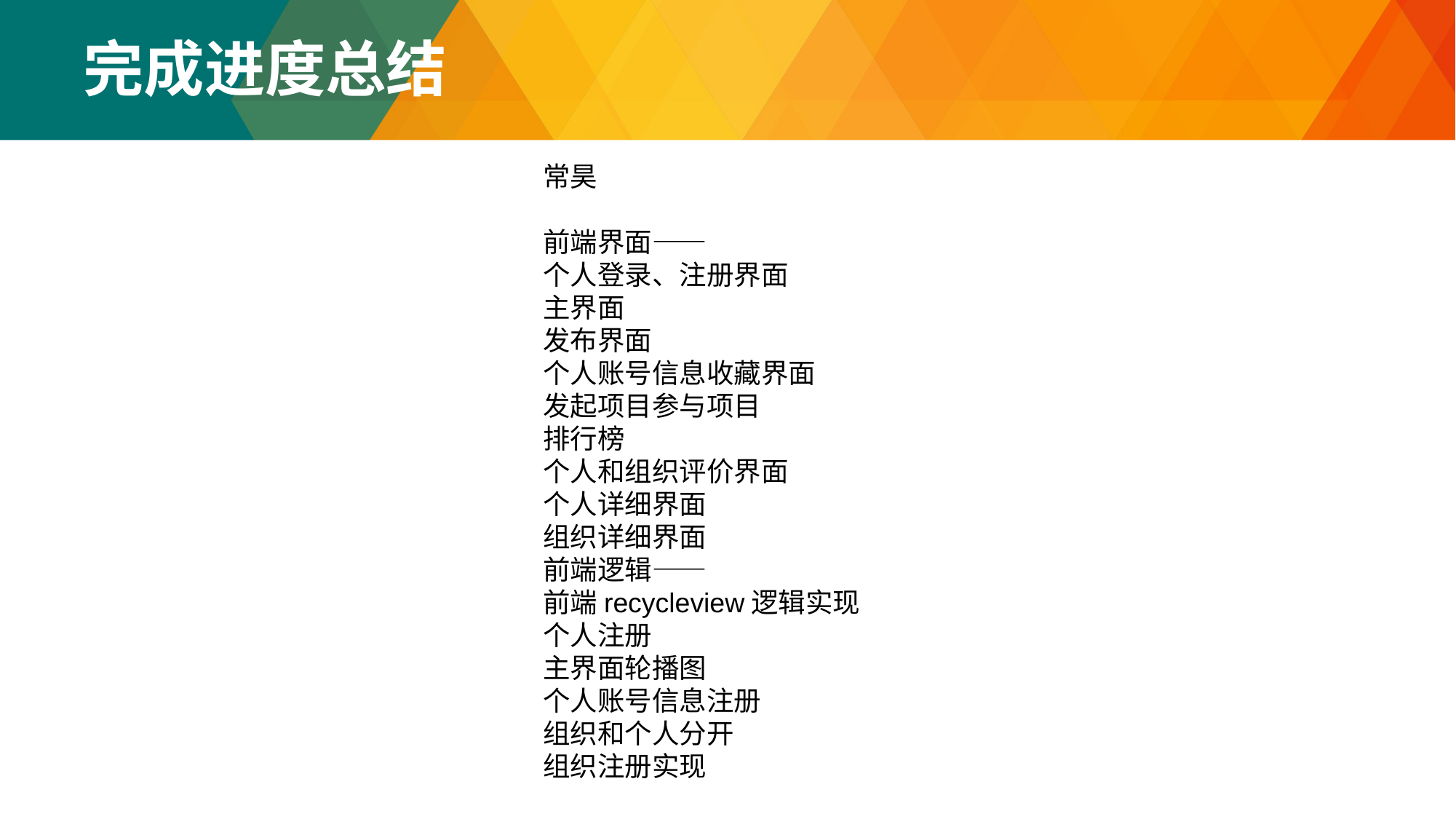

完成进度总结
常昊

前端界面——
个人登录、注册界面
主界面
发布界面
个人账号信息收藏界面
发起项目参与项目
排行榜
个人和组织评价界面
个人详细界面
组织详细界面
前端逻辑——
前端recycleview逻辑实现
个人注册
主界面轮播图
个人账号信息注册
组织和个人分开
组织注册实现